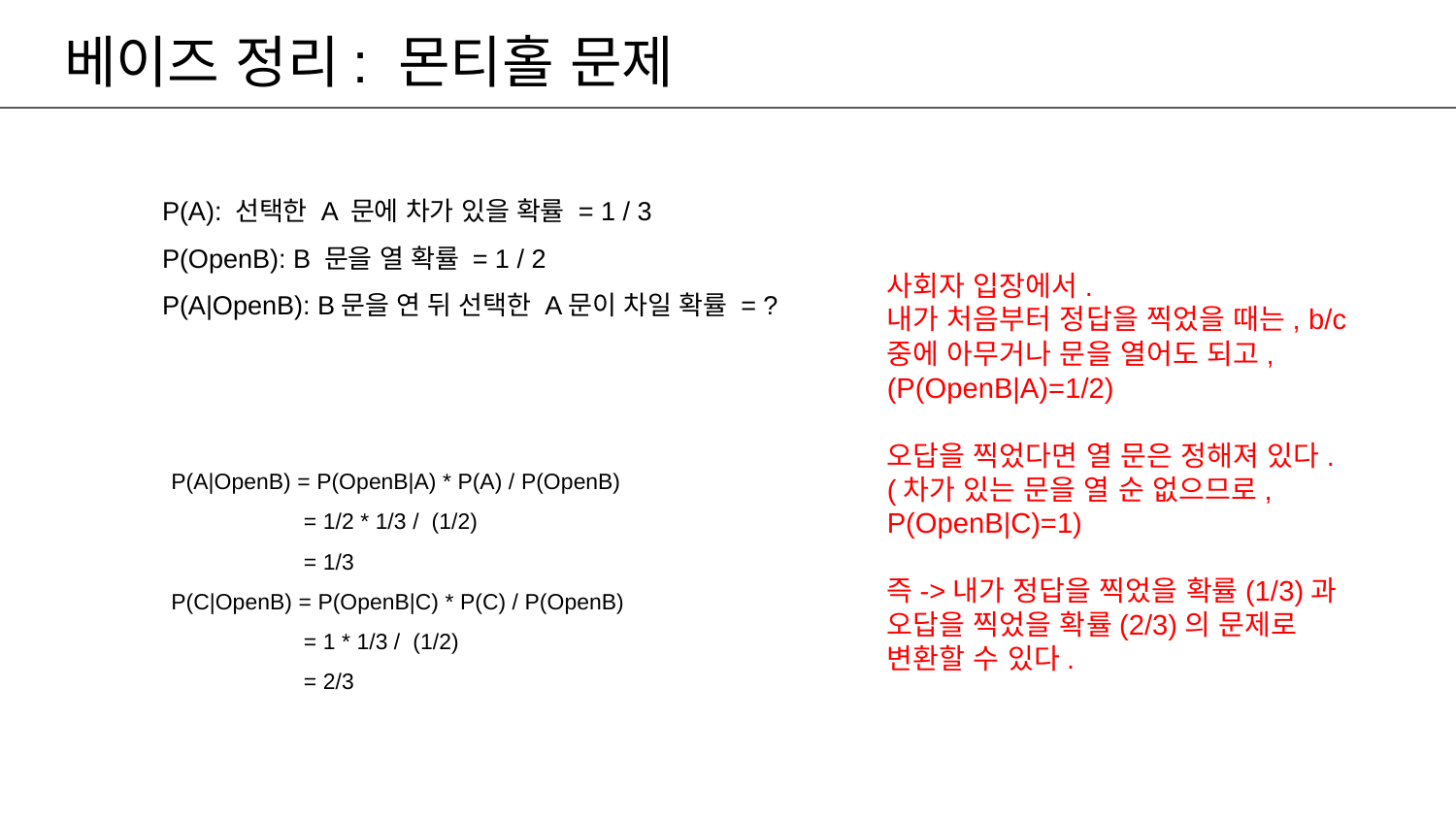

# 베이즈 정리: 몬티홀 문제

P(A): 선택한 A 문에 차가 있을 확률 = 1 / 3
P(OpenB): B 문을 열 확률 = 1 / 2
P(A|OpenB): B문을 연 뒤 선택한 A문이 차일 확률 = ?
사회자 입장에서.
내가 처음부터 정답을 찍었을 때는, b/c중에 아무거나 문을 열어도 되고,(P(OpenB|A)=1/2)

오답을 찍었다면 열 문은 정해져 있다. (차가 있는 문을 열 순 없으므로, P(OpenB|C)=1)

즉->내가 정답을 찍었을 확률(1/3)과 오답을 찍었을 확률(2/3)의 문제로 변환할 수 있다.
P(A|OpenB) = P(OpenB|A) * P(A) / P(OpenB)
                     = 1/2 * 1/3 /  (1/2)
                     = 1/3
P(C|OpenB) = P(OpenB|C) * P(C) / P(OpenB)
                     = 1 * 1/3 /  (1/2)
                     = 2/3